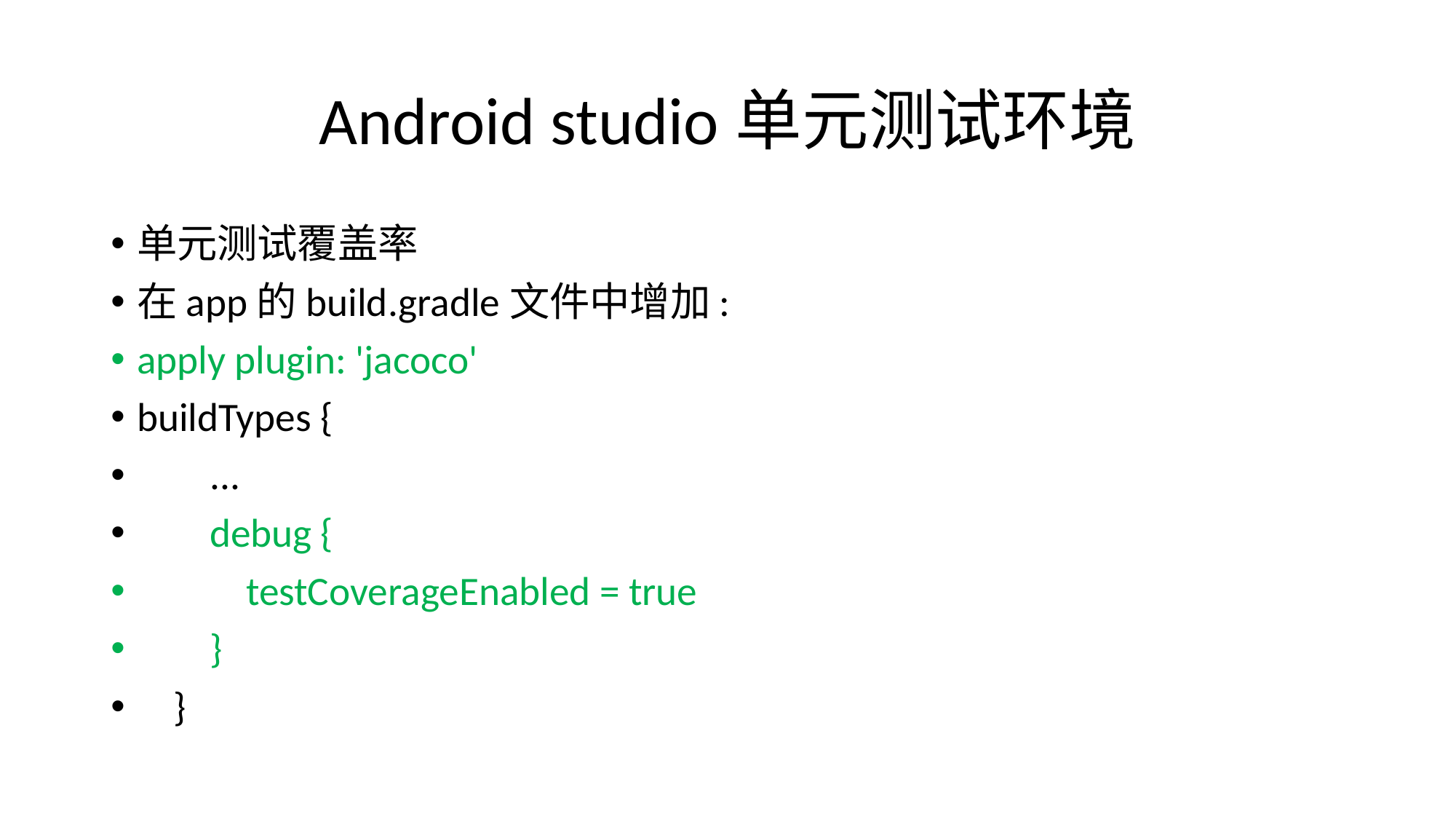

# Android studio单元测试环境
单元测试覆盖率
在app的build.gradle文件中增加:
apply plugin: 'jacoco'
buildTypes {
        ...
        debug {
            testCoverageEnabled = true
        }
    }